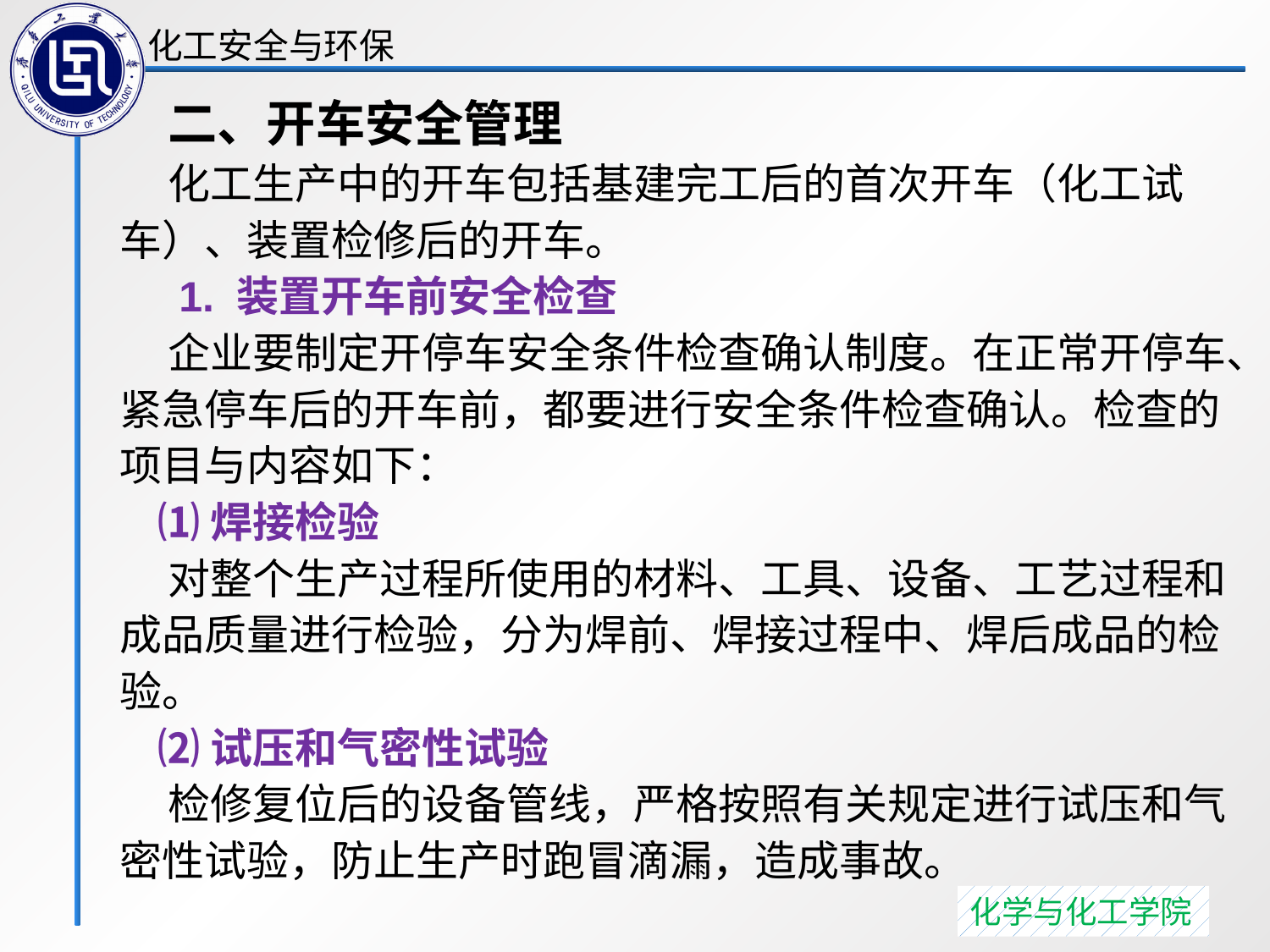

二、开车安全管理
    化工生产中的开车包括基建完工后的首次开车（化工试车）、装置检修后的开车。
     1. 装置开车前安全检查
    企业要制定开停车安全条件检查确认制度。在正常开停车、紧急停车后的开车前，都要进行安全条件检查确认。检查的项目与内容如下：
    ⑴焊接检验
    对整个生产过程所使用的材料、工具、设备、工艺过程和成品质量进行检验，分为焊前、焊接过程中、焊后成品的检验。
    ⑵试压和气密性试验
    检修复位后的设备管线，严格按照有关规定进行试压和气密性试验，防止生产时跑冒滴漏，造成事故。